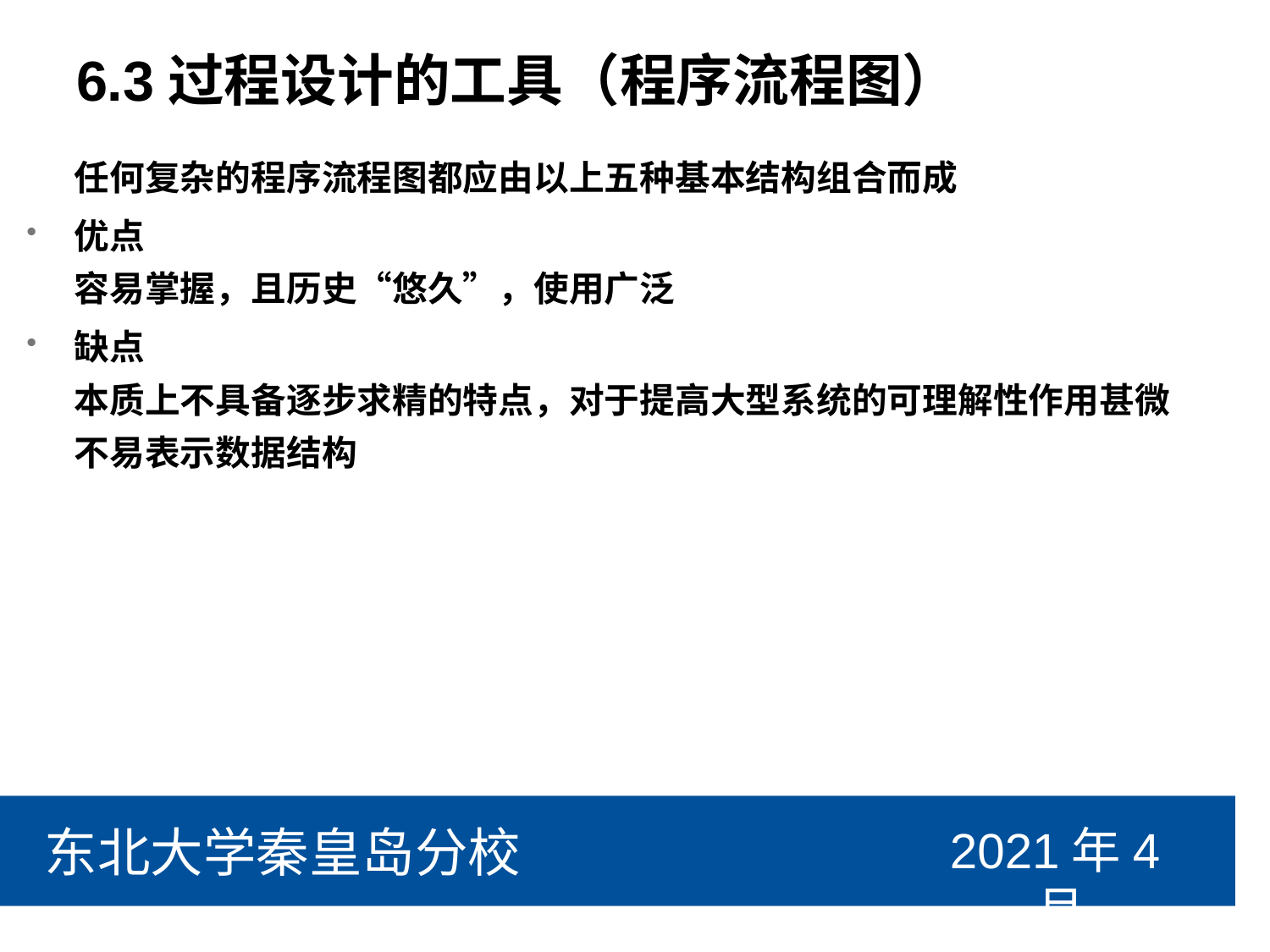

# 6.3过程设计的工具（程序流程图）
任何复杂的程序流程图都应由以上五种基本结构组合而成
优点
容易掌握，且历史“悠久”，使用广泛
缺点
本质上不具备逐步求精的特点，对于提高大型系统的可理解性作用甚微
不易表示数据结构